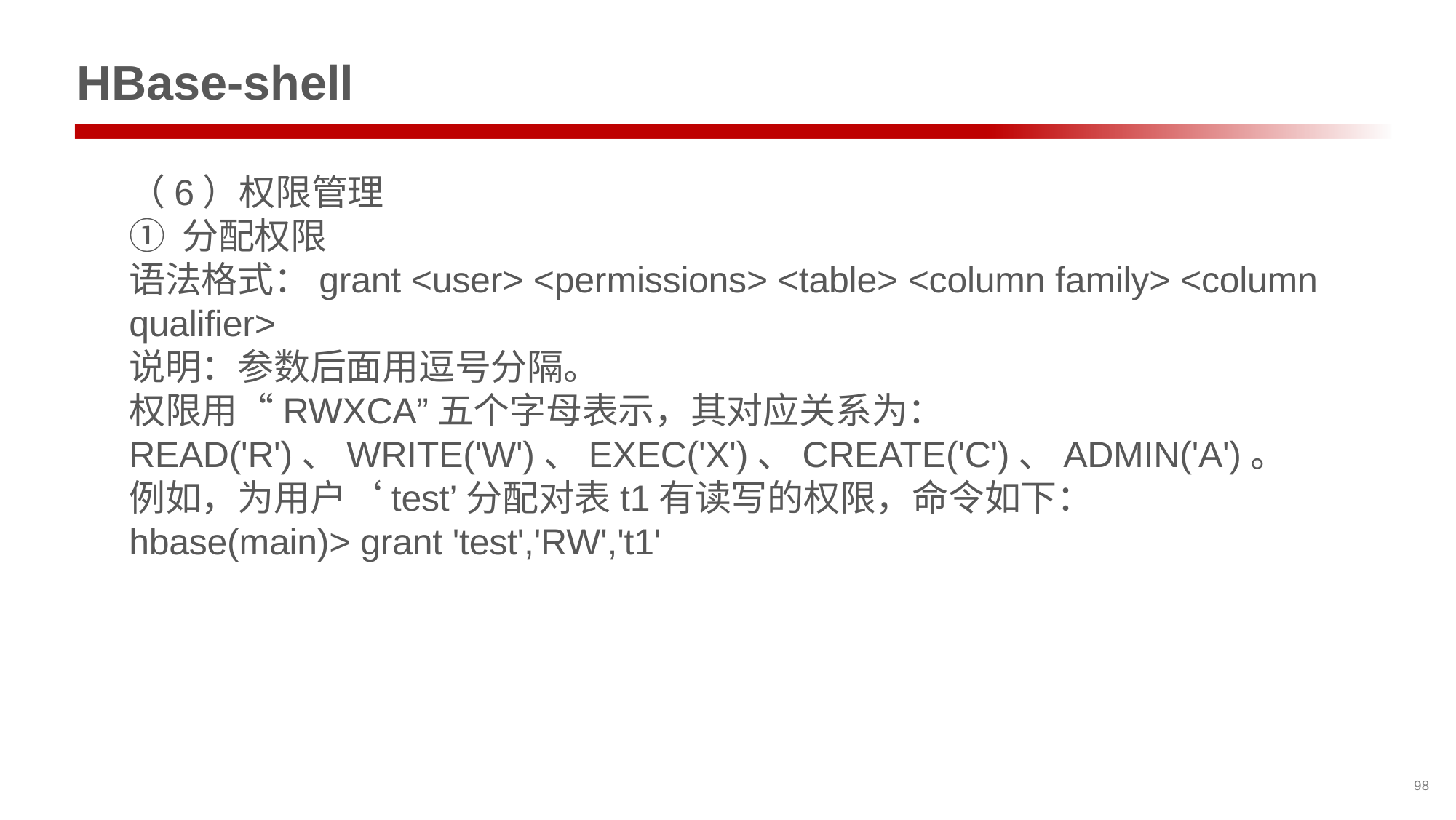

# HBase-shell

（6）权限管理
① 分配权限
语法格式：grant <user> <permissions> <table> <column family> <column qualifier>
说明：参数后面用逗号分隔。
权限用“RWXCA”五个字母表示，其对应关系为：
READ('R')、WRITE('W')、EXEC('X')、CREATE('C')、ADMIN('A')。
例如，为用户‘test’分配对表t1有读写的权限，命令如下：
hbase(main)> grant 'test','RW','t1'
98